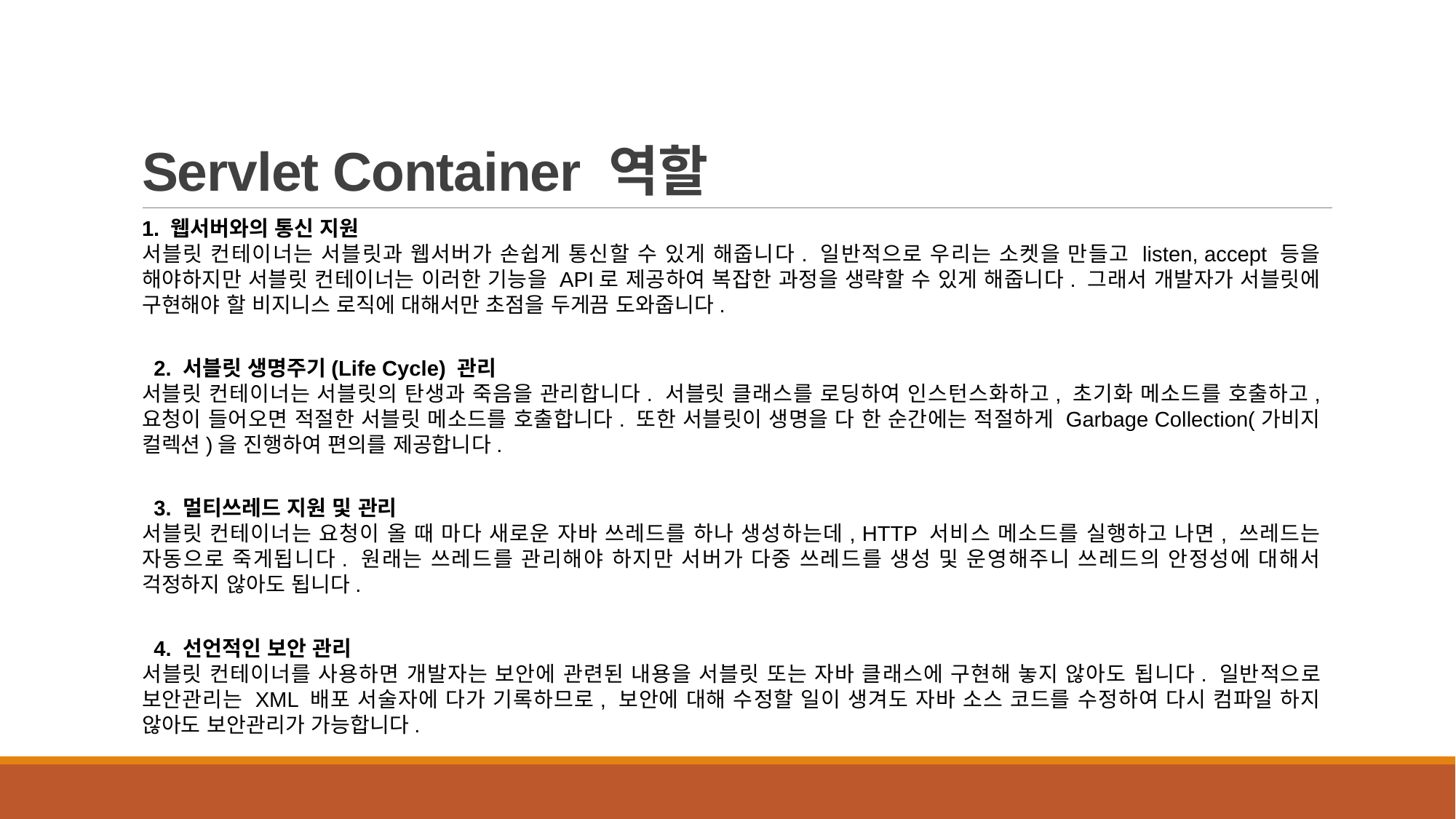

# Servlet Container 역할
1. 웹서버와의 통신 지원
서블릿 컨테이너는 서블릿과 웹서버가 손쉽게 통신할 수 있게 해줍니다. 일반적으로 우리는 소켓을 만들고 listen, accept 등을 해야하지만 서블릿 컨테이너는 이러한 기능을 API로 제공하여 복잡한 과정을 생략할 수 있게 해줍니다. 그래서 개발자가 서블릿에 구현해야 할 비지니스 로직에 대해서만 초점을 두게끔 도와줍니다.

  2. 서블릿 생명주기(Life Cycle) 관리
서블릿 컨테이너는 서블릿의 탄생과 죽음을 관리합니다. 서블릿 클래스를 로딩하여 인스턴스화하고, 초기화 메소드를 호출하고, 요청이 들어오면 적절한 서블릿 메소드를 호출합니다. 또한 서블릿이 생명을 다 한 순간에는 적절하게 Garbage Collection(가비지 컬렉션)을 진행하여 편의를 제공합니다.

  3. 멀티쓰레드 지원 및 관리
서블릿 컨테이너는 요청이 올 때 마다 새로운 자바 쓰레드를 하나 생성하는데, HTTP 서비스 메소드를 실행하고 나면, 쓰레드는 자동으로 죽게됩니다. 원래는 쓰레드를 관리해야 하지만 서버가 다중 쓰레드를 생성 및 운영해주니 쓰레드의 안정성에 대해서 걱정하지 않아도 됩니다.

  4. 선언적인 보안 관리
서블릿 컨테이너를 사용하면 개발자는 보안에 관련된 내용을 서블릿 또는 자바 클래스에 구현해 놓지 않아도 됩니다. 일반적으로 보안관리는 XML 배포 서술자에 다가 기록하므로, 보안에 대해 수정할 일이 생겨도 자바 소스 코드를 수정하여 다시 컴파일 하지 않아도 보안관리가 가능합니다.